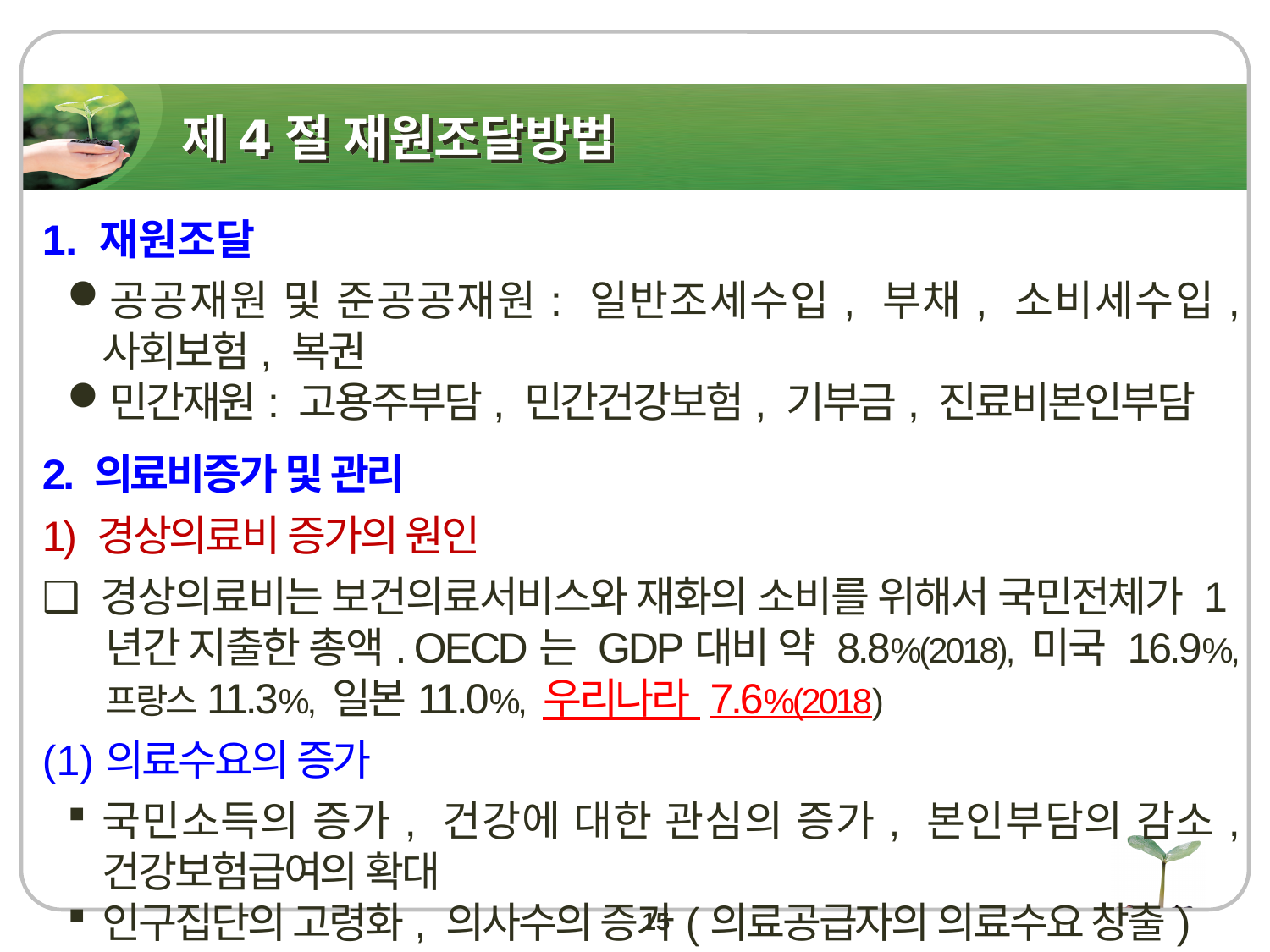

# 제4절 재원조달방법
1. 재원조달
공공재원 및 준공공재원: 일반조세수입, 부채, 소비세수입, 사회보험, 복권
민간재원: 고용주부담, 민간건강보험, 기부금, 진료비본인부담
2. 의료비증가 및 관리
1) 경상의료비 증가의 원인
❑ 경상의료비는 보건의료서비스와 재화의 소비를 위해서 국민전체가 1년간 지출한 총액. OECD는 GDP대비 약 8.8%(2018), 미국 16.9%, 프랑스11.3%, 일본11.0%, 우리나라 7.6%(2018)
의료수요의 증가
국민소득의 증가, 건강에 대한 관심의 증가, 본인부담의 감소, 건강보험급여의 확대
인구집단의 고령화, 의사수의 증가(의료공급자의 의료수요 창출)
15